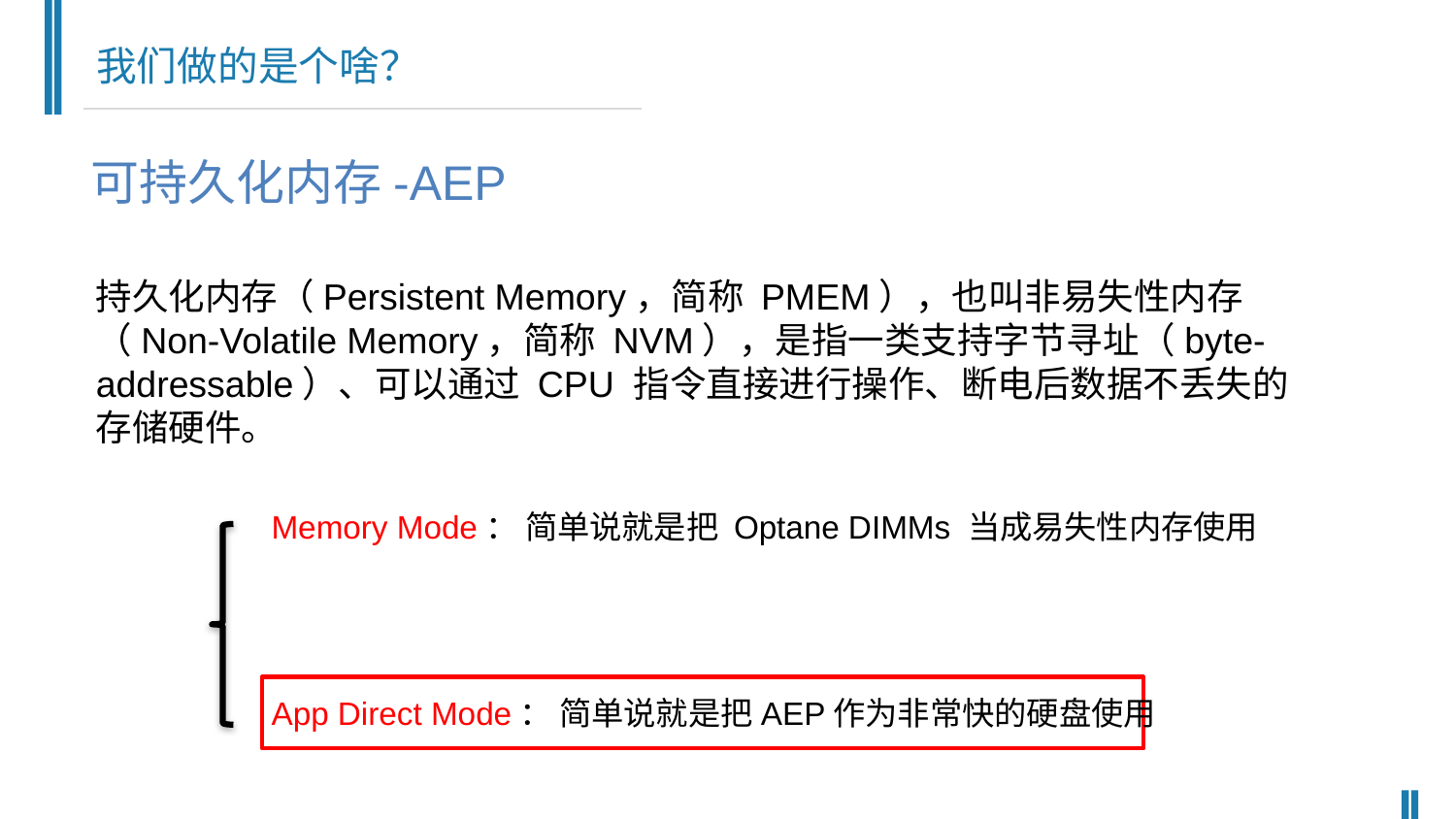

我们做的是个啥？
可持久化内存-AEP
持久化内存（Persistent Memory，简称 PMEM），也叫非易失性内存（Non-Volatile Memory，简称 NVM），是指一类支持字节寻址（byte-addressable）、可以通过 CPU 指令直接进行操作、断电后数据不丢失的存储硬件。
Memory Mode： 简单说就是把 Optane DIMMs 当成易失性内存使用

App Direct Mode： 简单说就是把AEP作为非常快的硬盘使用